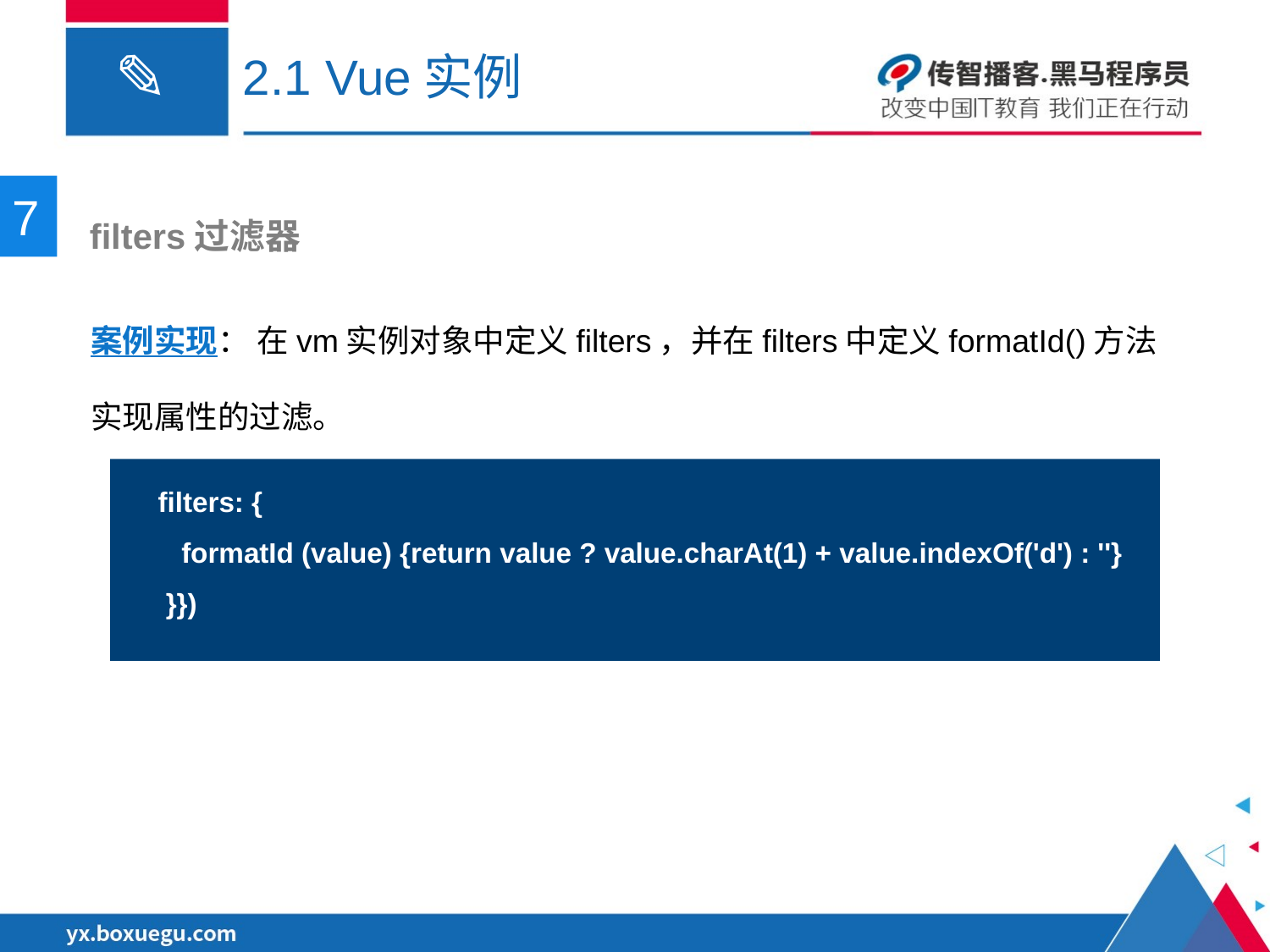

# 2.1 Vue实例

7
  filters过滤器
案例实现： 在vm实例对象中定义filters，并在filters中定义formatId()方法实现属性的过滤。

 filters: {
    formatId (value) {return value ? value.charAt(1) + value.indexOf('d') : ''}
  }})